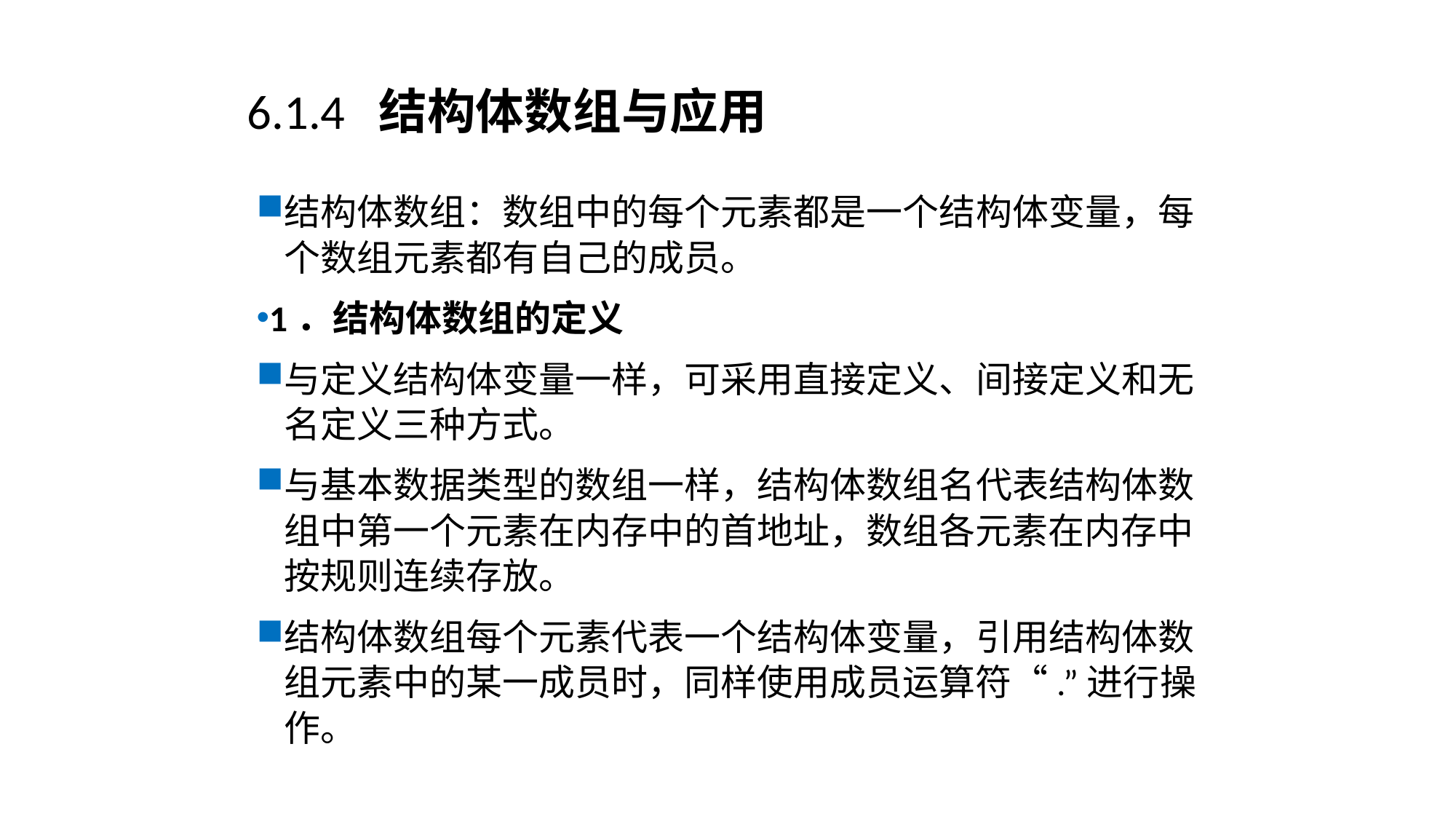

# 6.1.4  结构体数组与应用
结构体数组：数组中的每个元素都是一个结构体变量，每个数组元素都有自己的成员。
1．结构体数组的定义
与定义结构体变量一样，可采用直接定义、间接定义和无名定义三种方式。
与基本数据类型的数组一样，结构体数组名代表结构体数组中第一个元素在内存中的首地址，数组各元素在内存中按规则连续存放。
结构体数组每个元素代表一个结构体变量，引用结构体数组元素中的某一成员时，同样使用成员运算符“.”进行操作。